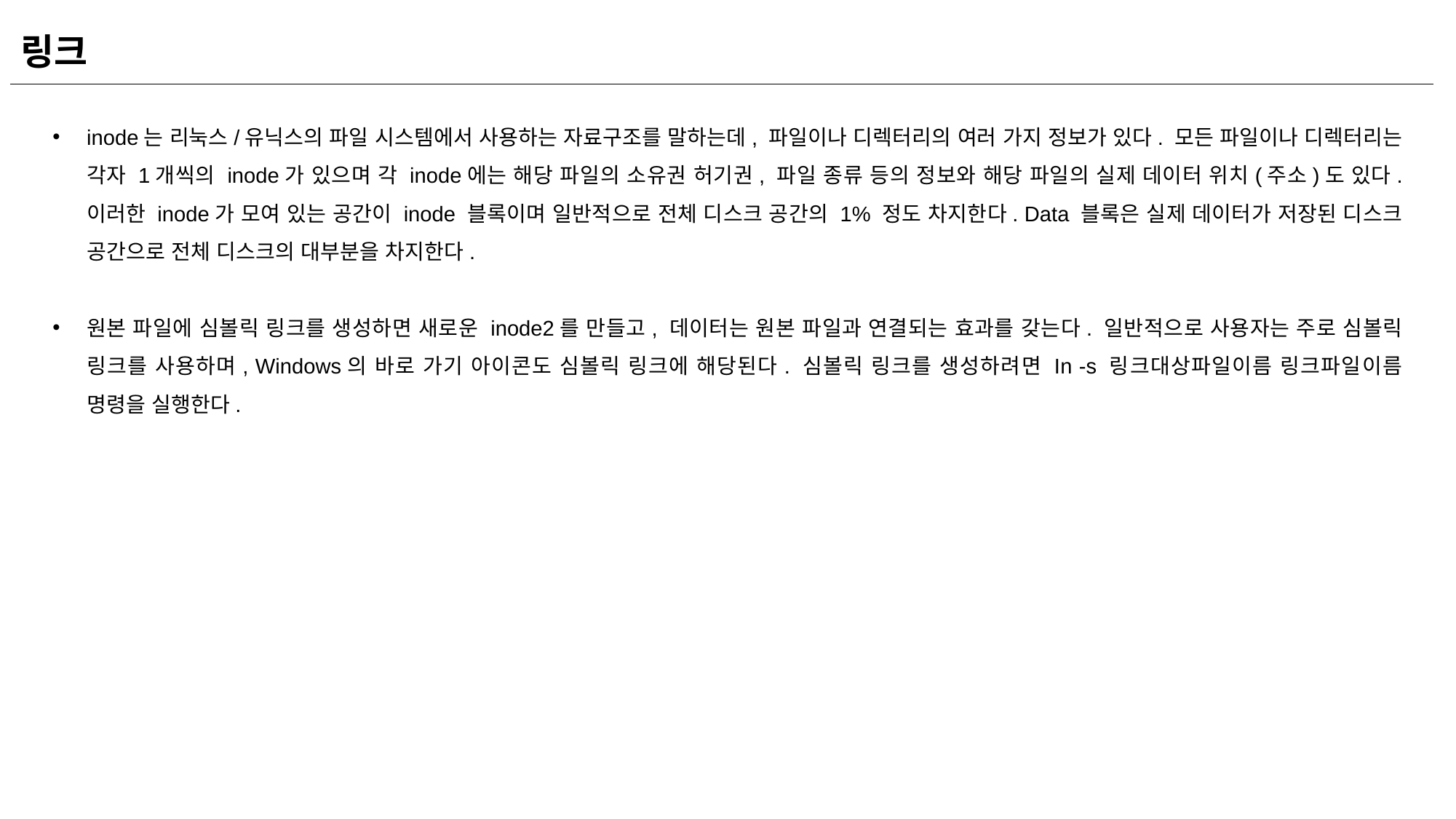

링크
inode는 리눅스/유닉스의 파일 시스템에서 사용하는 자료구조를 말하는데, 파일이나 디렉터리의 여러 가지 정보가 있다. 모든 파일이나 디렉터리는 각자 1개씩의 inode가 있으며 각 inode에는 해당 파일의 소유권 허기권, 파일 종류 등의 정보와 해당 파일의 실제 데이터 위치(주소)도 있다. 이러한 inode가 모여 있는 공간이 inode 블록이며 일반적으로 전체 디스크 공간의 1% 정도 차지한다. Data 블록은 실제 데이터가 저장된 디스크 공간으로 전체 디스크의 대부분을 차지한다.

원본 파일에 심볼릭 링크를 생성하면 새로운 inode2를 만들고, 데이터는 원본 파일과 연결되는 효과를 갖는다. 일반적으로 사용자는 주로 심볼릭 링크를 사용하며, Windows의 바로 가기 아이콘도 심볼릭 링크에 해당된다. 심볼릭 링크를 생성하려면 In -s 링크대상파일이름 링크파일이름 명령을 실행한다.